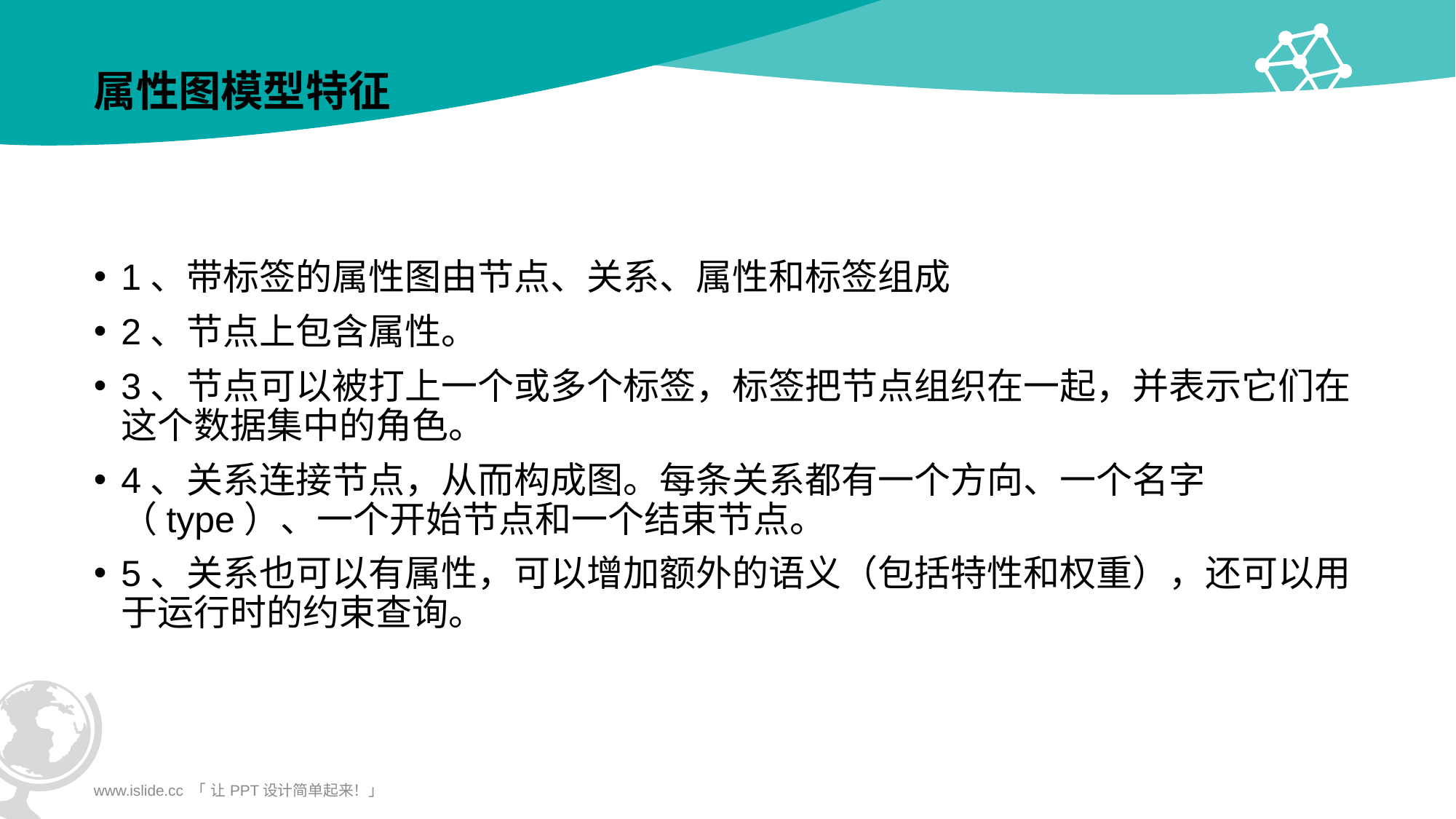

# 属性图模型特征
1、带标签的属性图由节点、关系、属性和标签组成
2、节点上包含属性。
3、节点可以被打上一个或多个标签，标签把节点组织在一起，并表示它们在这个数据集中的角色。
4、关系连接节点，从而构成图。每条关系都有一个方向、一个名字（type）、一个开始节点和一个结束节点。
5、关系也可以有属性，可以增加额外的语义（包括特性和权重），还可以用于运行时的约束查询。
www.islide.cc 「 让PPT设计简单起来！」
9